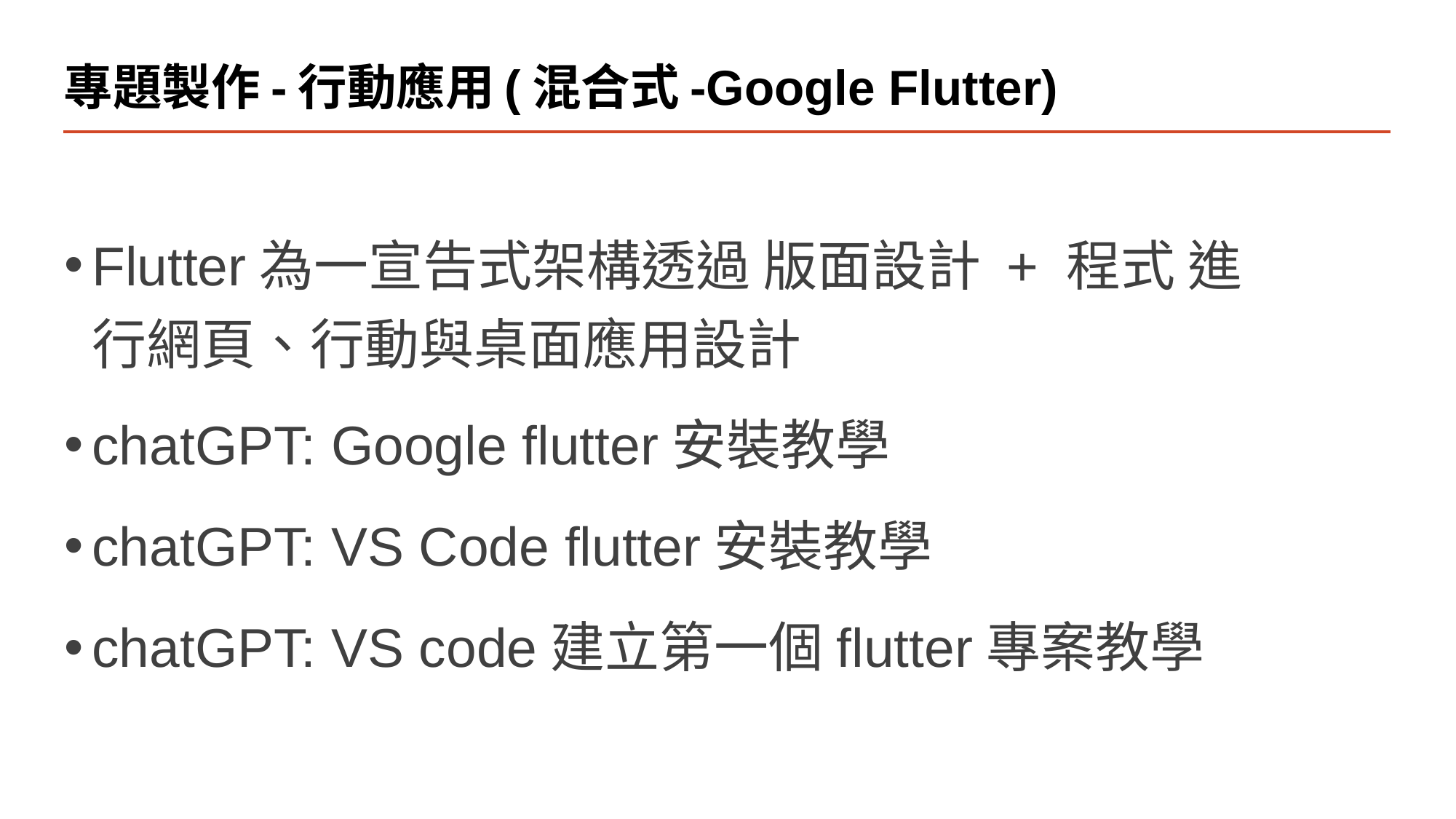

# 專題製作-行動應用(混合式-Google Flutter)
Flutter為一宣告式架構透過 版面設計 + 程式 進行網頁、行動與桌面應用設計
chatGPT: Google flutter安裝教學
chatGPT: VS Code flutter安裝教學
chatGPT: VS code建立第一個flutter專案教學